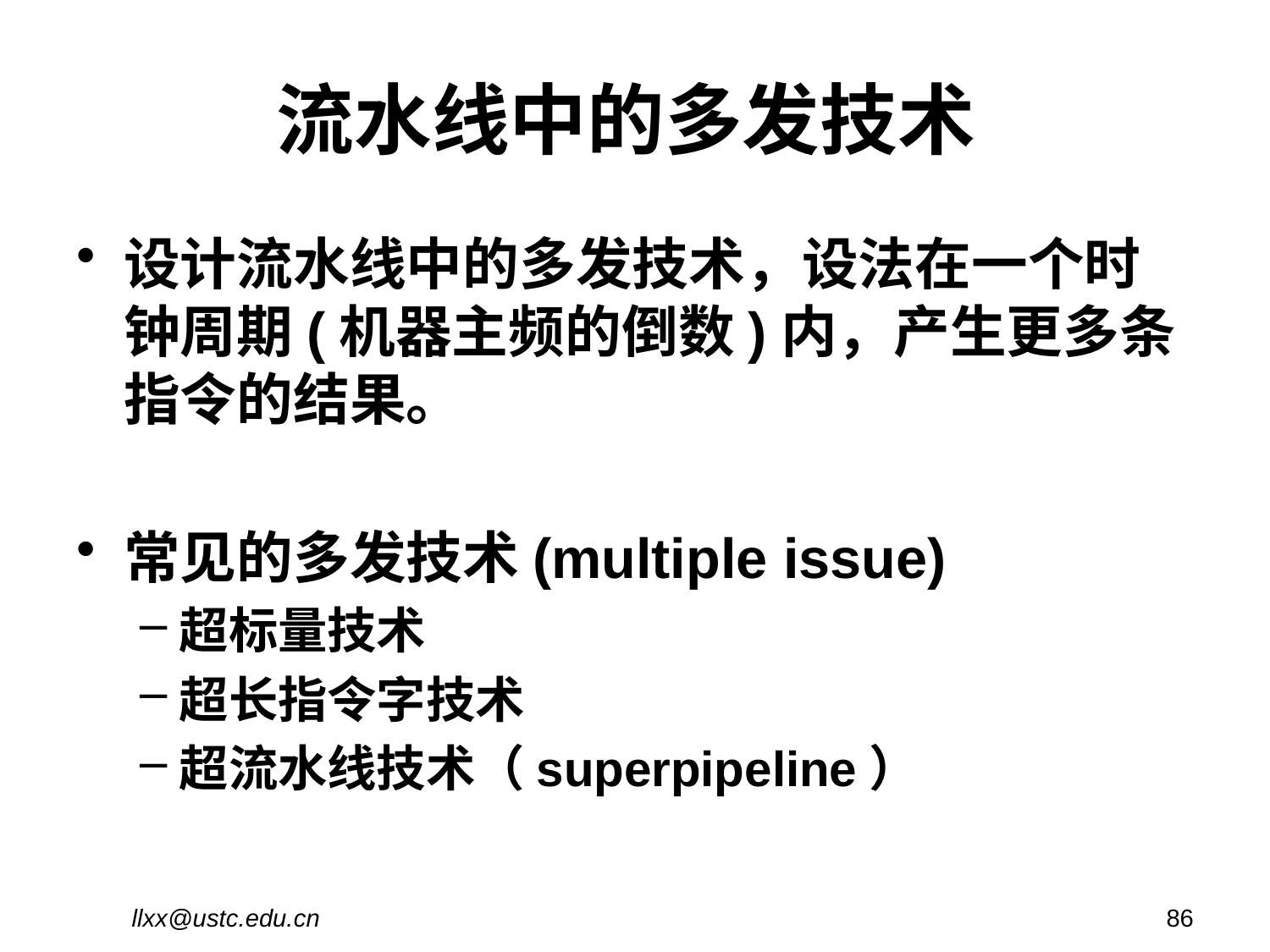

# 流水线中的多发技术
设计流水线中的多发技术，设法在一个时钟周期(机器主频的倒数)内，产生更多条指令的结果。

常见的多发技术(multiple issue)
超标量技术
超长指令字技术
超流水线技术（superpipeline）
llxx@ustc.edu.cn
86